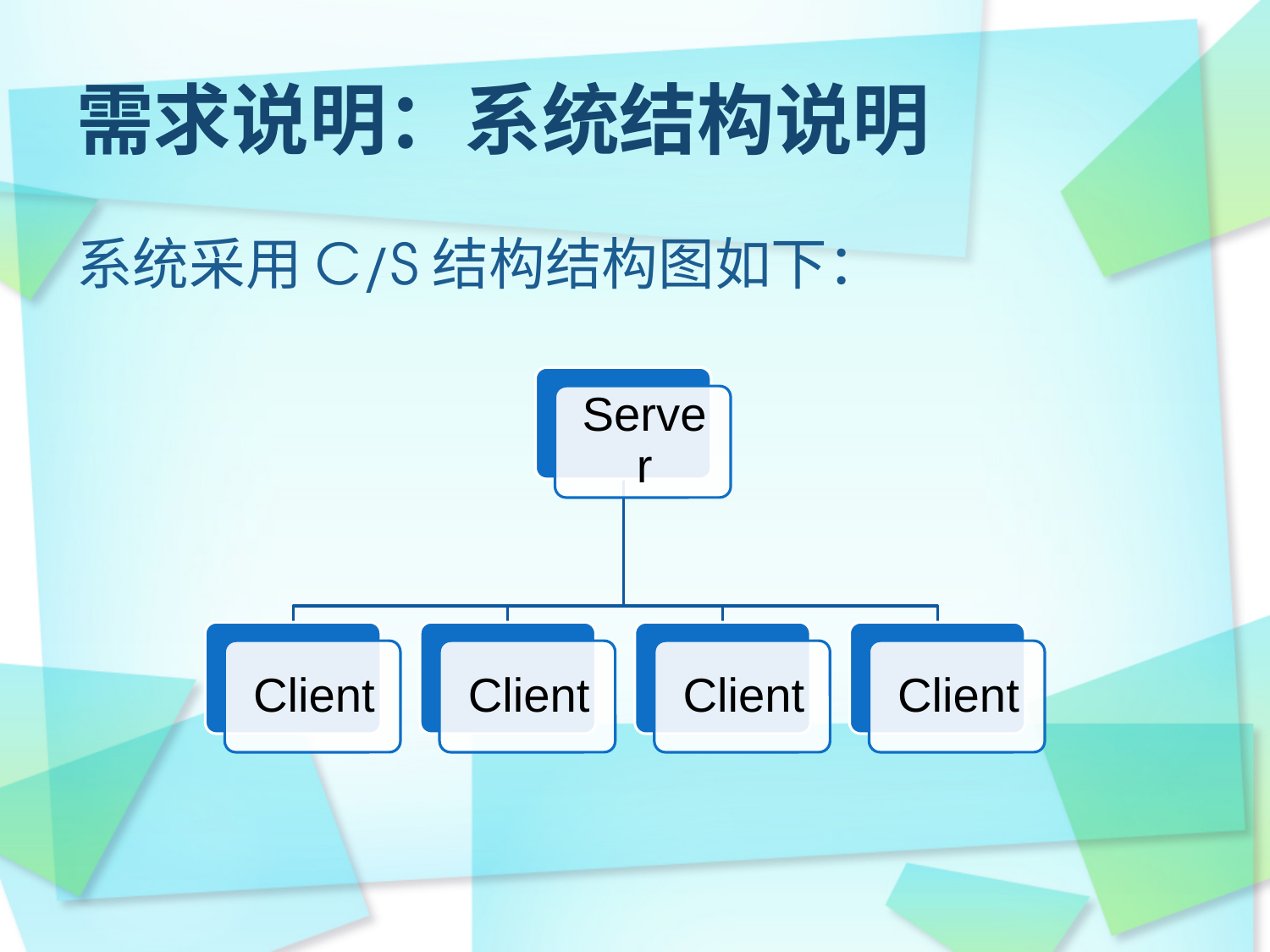

需求说明：系统结构说明
系统采用C/S结构结构图如下：
Server
Client
Client
Client
Client